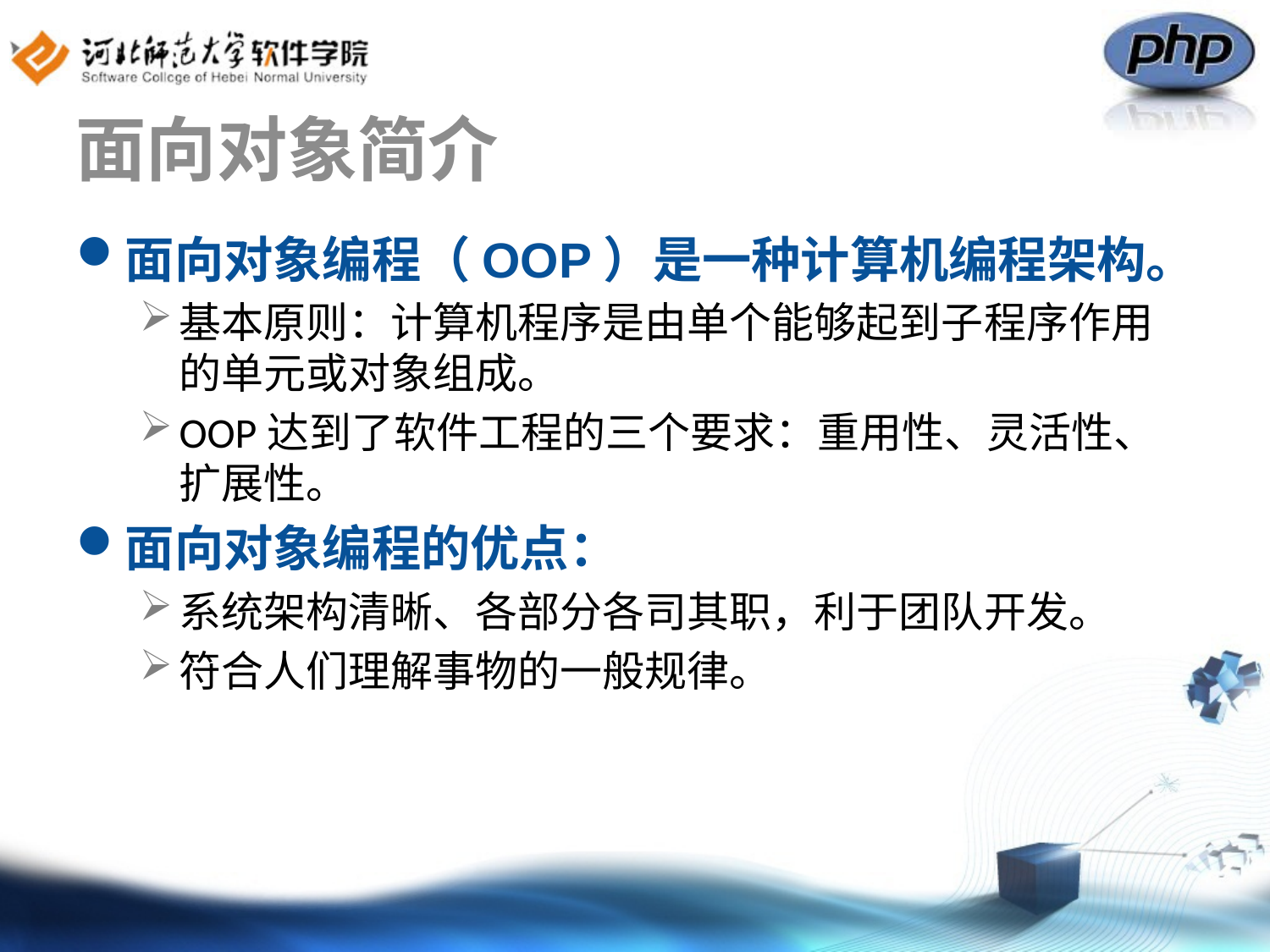

# 面向对象简介
面向对象编程（OOP）是一种计算机编程架构。
基本原则：计算机程序是由单个能够起到子程序作用的单元或对象组成。
OOP达到了软件工程的三个要求：重用性、灵活性、扩展性。
面向对象编程的优点：
系统架构清晰、各部分各司其职，利于团队开发。
符合人们理解事物的一般规律。